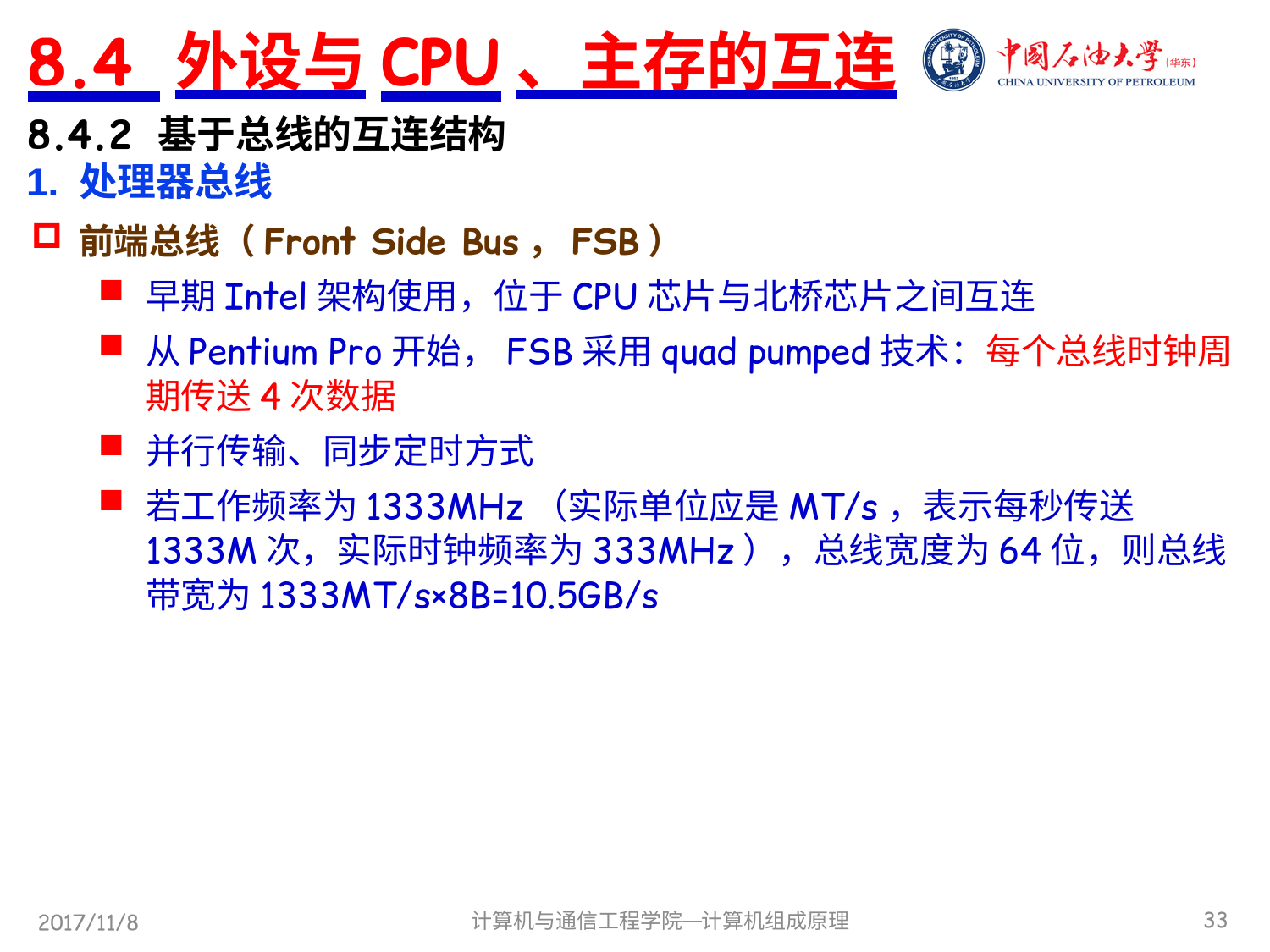

# 8.4 外设与CPU、主存的互连
8.4.2 基于总线的互连结构
1. 处理器总线
前端总线（Front Side Bus，FSB）
早期Intel架构使用，位于CPU芯片与北桥芯片之间互连
从Pentium Pro开始，FSB采用quad pumped技术：每个总线时钟周期传送4次数据
并行传输、同步定时方式
若工作频率为1333MHz（实际单位应是MT/s，表示每秒传送1333M次，实际时钟频率为333MHz），总线宽度为64位，则总线带宽为1333MT/s×8B=10.5GB/s
计算机与通信工程学院—计算机组成原理
33
2017/11/8